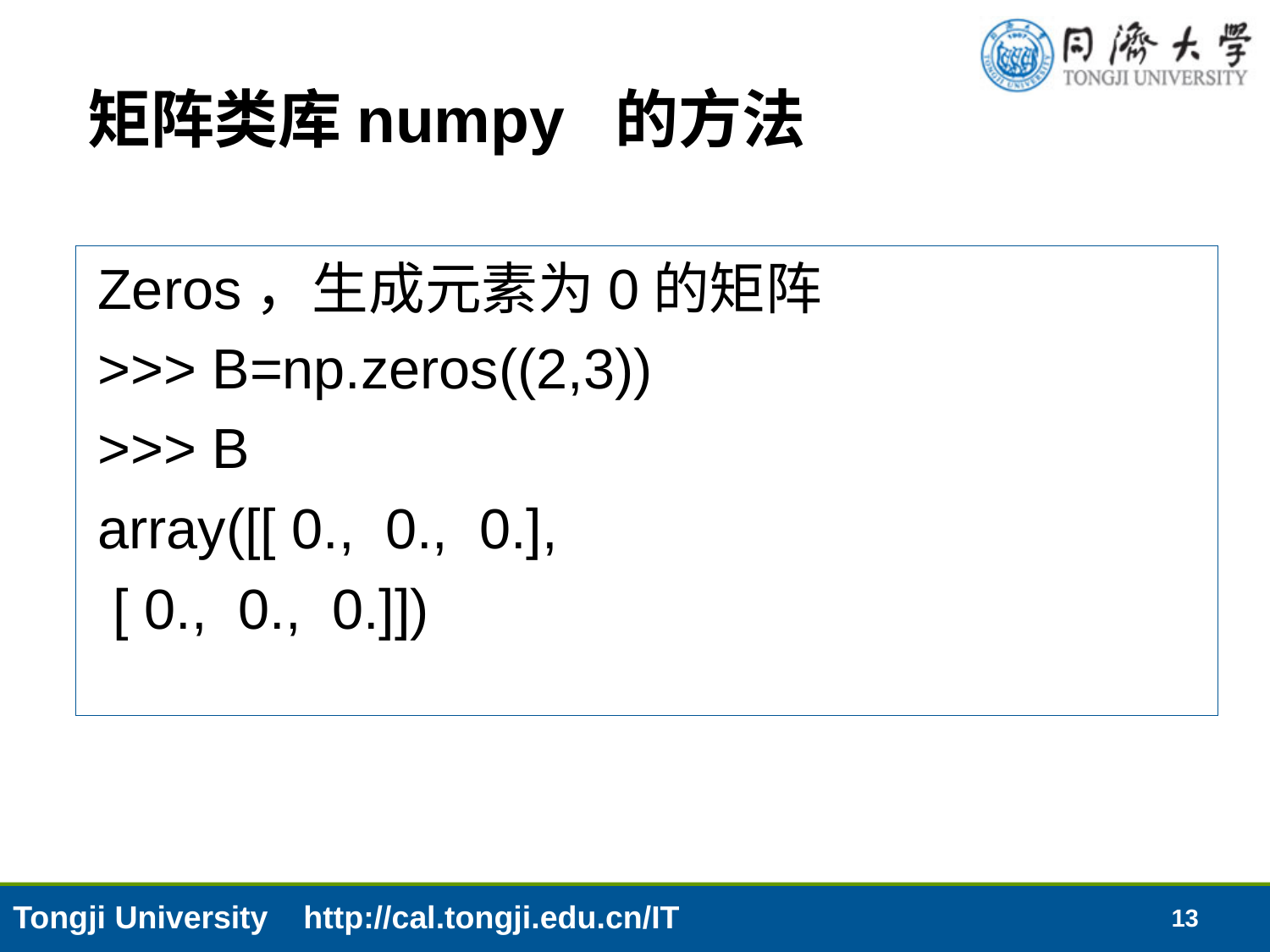

# 矩阵类库numpy  的方法
Zeros，生成元素为0的矩阵
>>> B=np.zeros((2,3))
>>> B
array([[ 0.,  0.,  0.],
 [ 0.,  0.,  0.]])